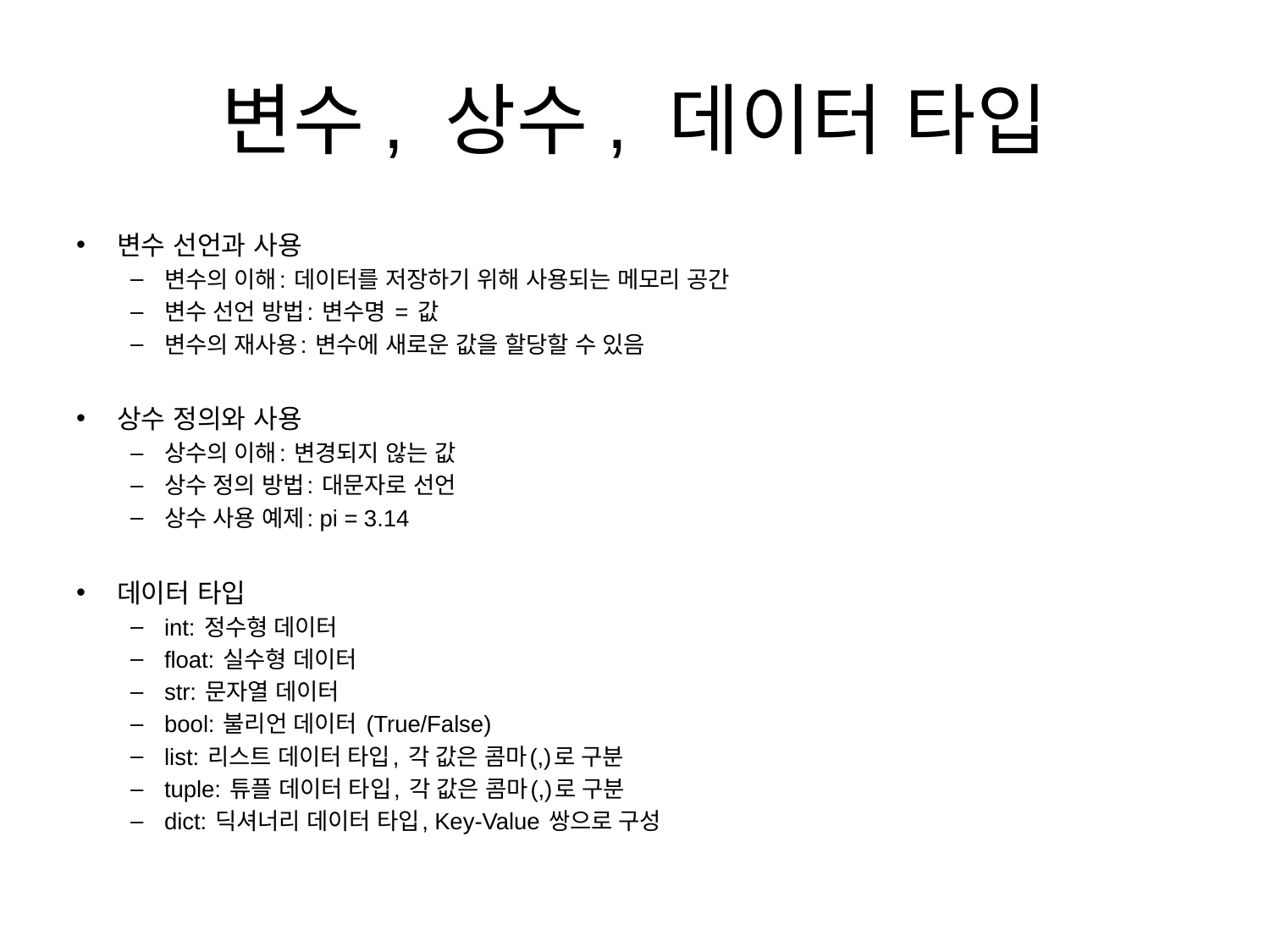

# 변수, 상수, 데이터 타입
변수 선언과 사용
변수의 이해: 데이터를 저장하기 위해 사용되는 메모리 공간
변수 선언 방법: 변수명 = 값
변수의 재사용: 변수에 새로운 값을 할당할 수 있음

상수 정의와 사용
상수의 이해: 변경되지 않는 값
상수 정의 방법: 대문자로 선언
상수 사용 예제: pi = 3.14

데이터 타입
int: 정수형 데이터
float: 실수형 데이터
str: 문자열 데이터
bool: 불리언 데이터 (True/False)
list: 리스트 데이터 타입, 각 값은 콤마(,)로 구분
tuple: 튜플 데이터 타입, 각 값은 콤마(,)로 구분
dict: 딕셔너리 데이터 타입, Key-Value 쌍으로 구성